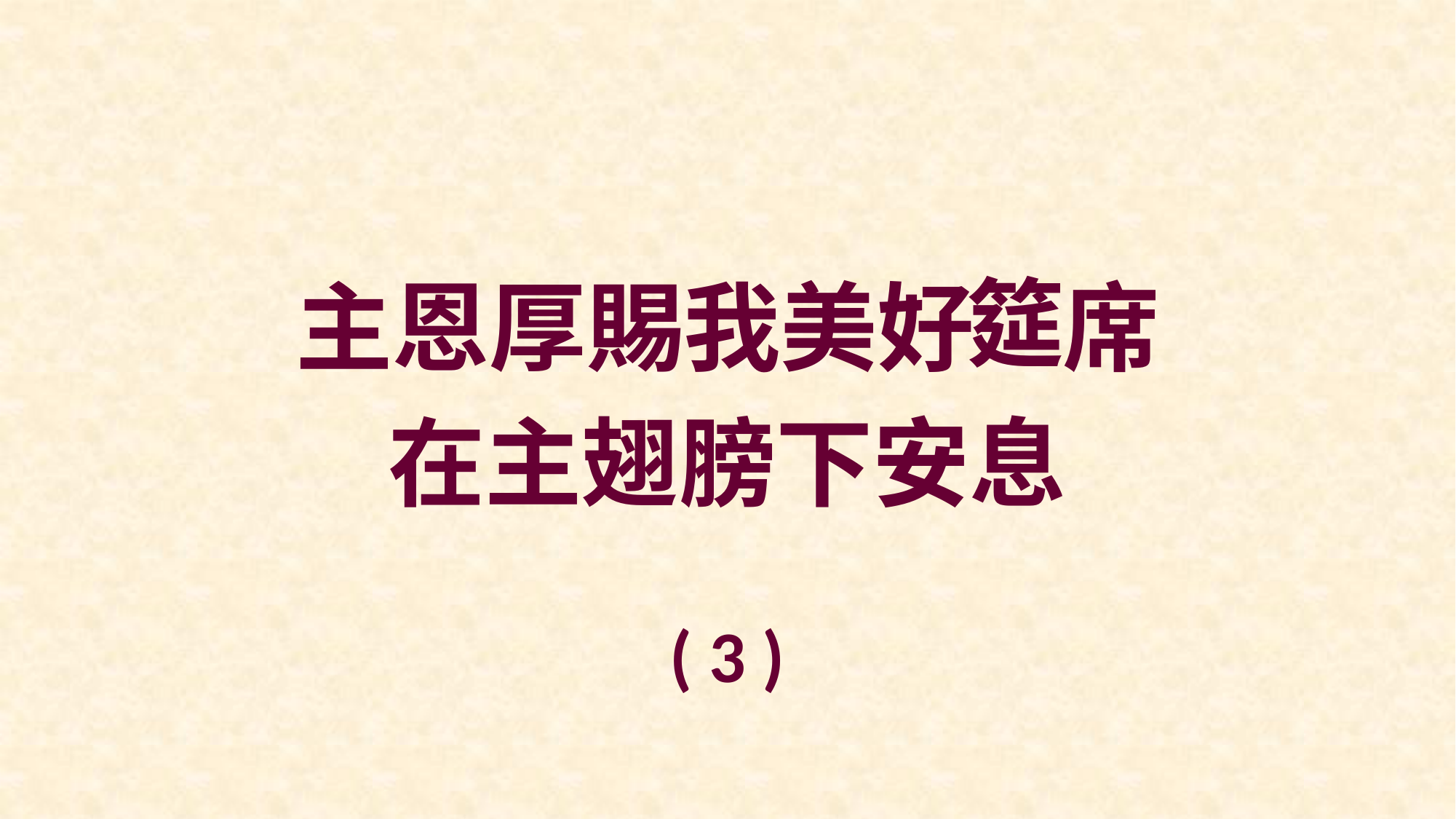

主恩厚賜我美好    席
在主翅膀下安息
筵
( 3 )